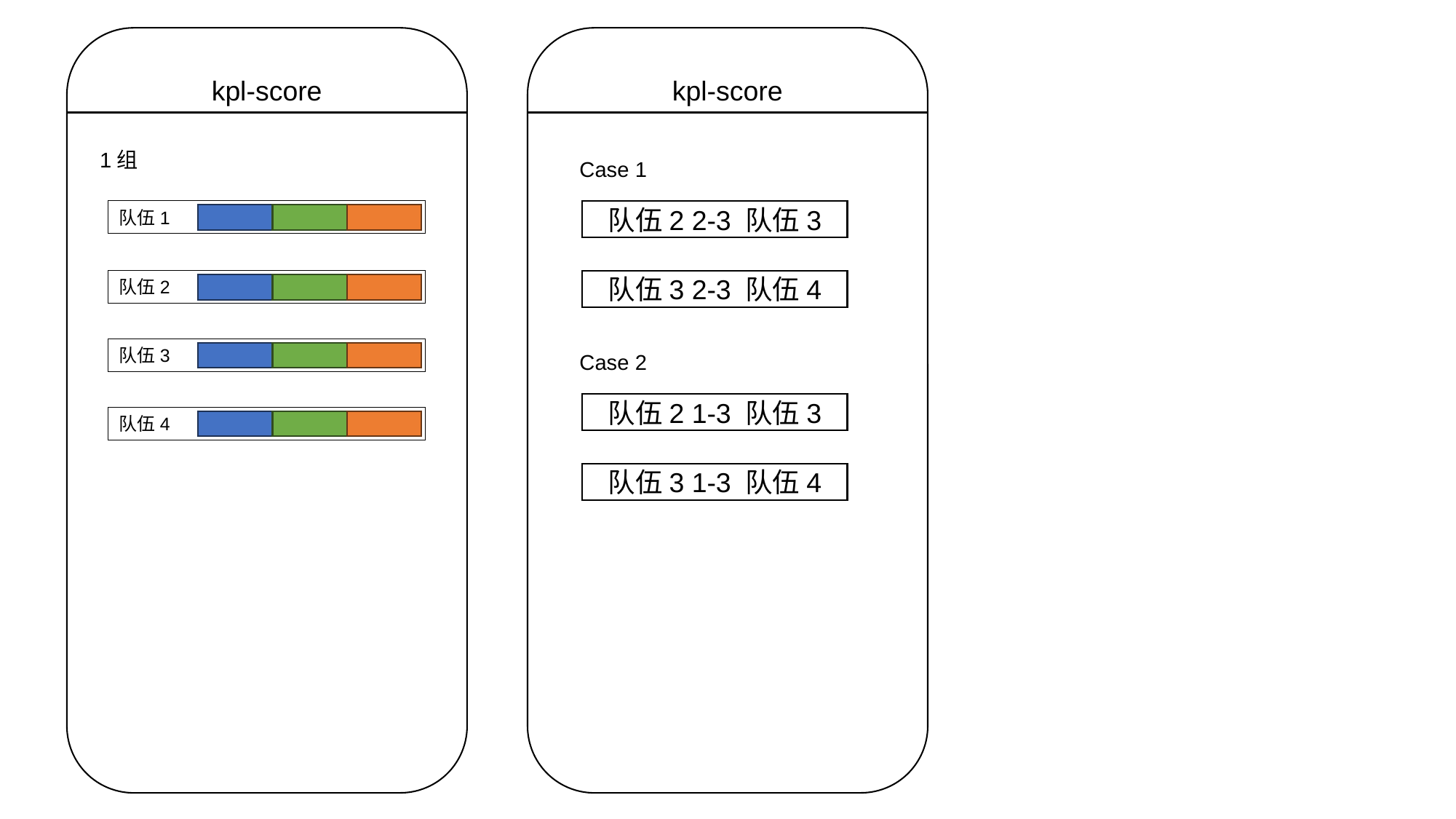

kpl-score
kpl-score
1组
Case 1
队伍1
队伍2 2-3 队伍3

队伍2
队伍3 2-3 队伍4

队伍3

Case 2
队伍2 1-3 队伍3
队伍4

队伍3 1-3 队伍4